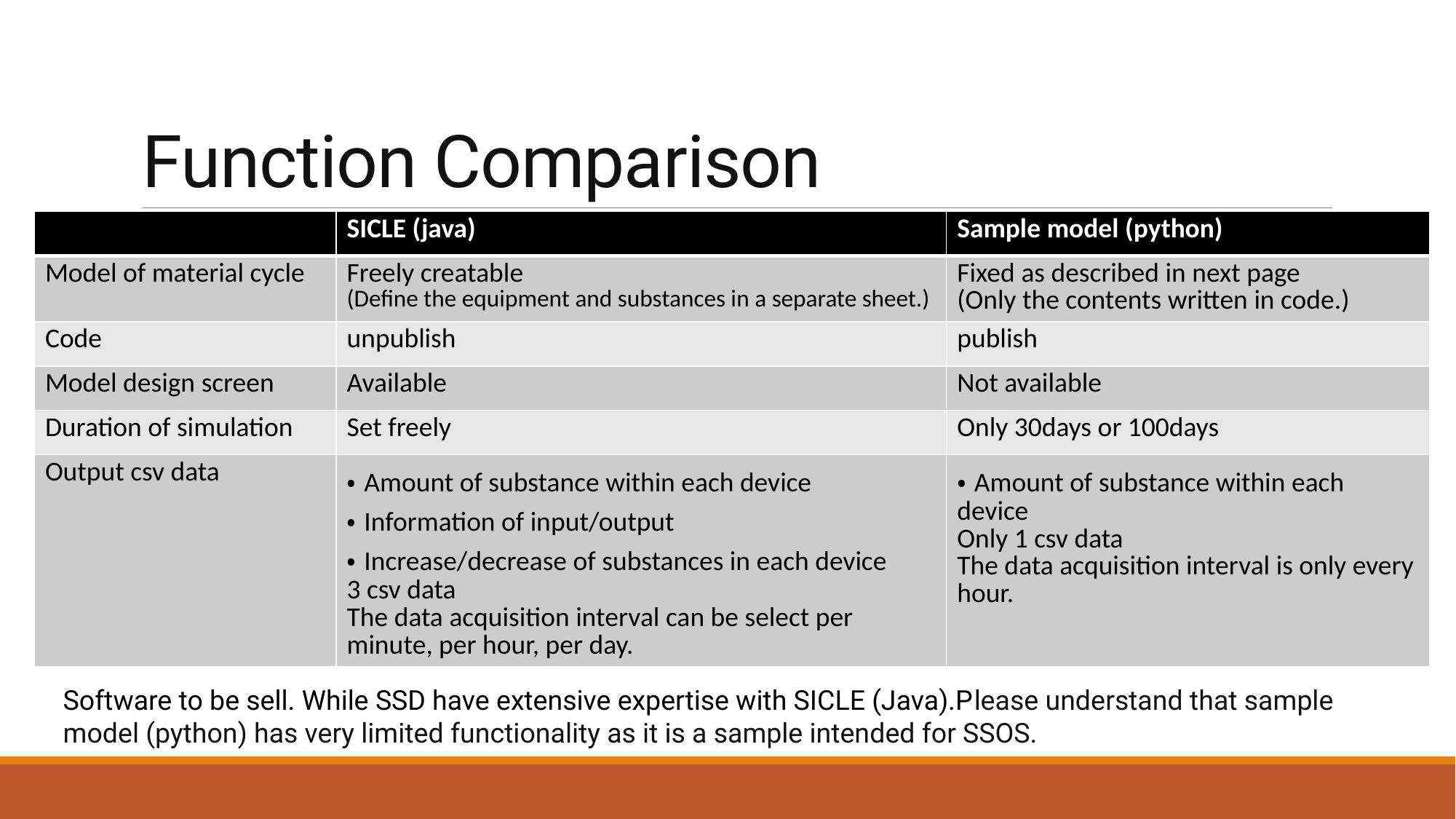

# Function Comparison
|  | SICLE (java) | Sample model (python) |
| --- | --- | --- |
| Model of material cycle | Freely creatable (Define the equipment and substances in a separate sheet.) | Fixed as described in next page (Only the contents written in code.) |
| Code | unpublish | publish |
| Model design screen | Available | Not available |
| Duration of simulation | Set freely | Only 30days or 100days |
| Output csv data | ・Amount of substance within each device ・Information of input/output ・Increase/decrease of substances in each device 3 csv data The data acquisition interval can be select per minute, per hour, per day. | ・Amount of substance within each device Only 1 csv data The data acquisition interval is only every hour. |
Software to be sell. While SSD have extensive expertise with SICLE (Java).Please understand that sample model (python) has very limited functionality as it is a sample intended for SSOS.